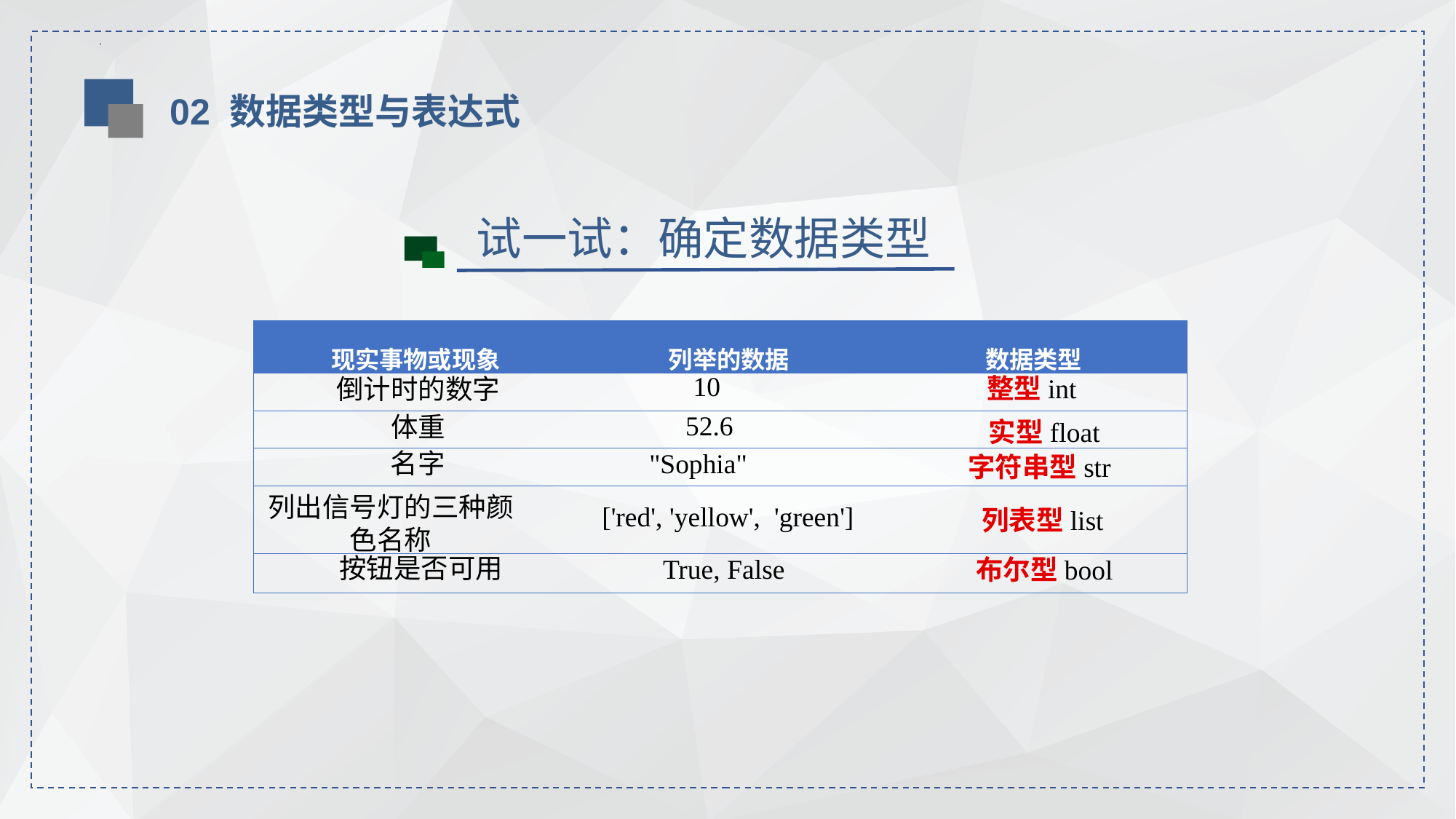

02 数据类型与表达式
试一试：确定数据类型

| 现实事物或现象 | 列举的数据 | 数据类型 |
| --- | --- | --- |
|  |  |  |
|  |  |  |
|  |  |  |
|  |  |  |
|  |  |  |
10
倒计时的数字
整型int

52.6
体重
实型float

"Sophia"
名字
字符串型str

列出信号灯的三种颜色名称
['red', 'yellow',  'green']
列表型list

按钮是否可用
True, False
布尔型bool